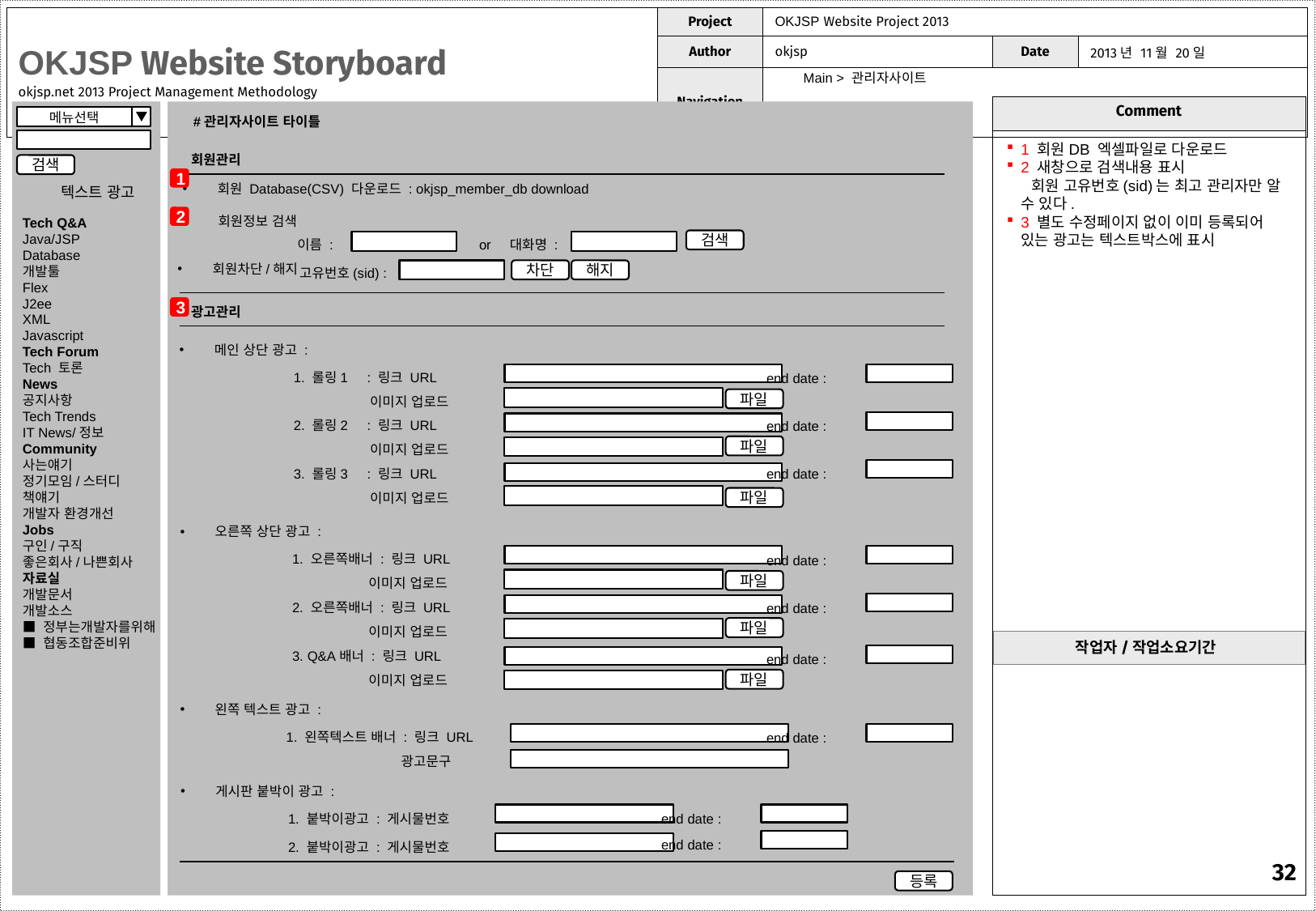

Main > 관리자사이트

메뉴선택

#관리자사이트 타이틀

1 회원DB 엑셀파일로 다운로드
2 새창으로 검색내용 표시
     회원 고유번호(sid)는 최고 관리자만 알 수 있다.
3 별도 수정페이지 없이 이미 등록되어 있는 광고는 텍스트박스에 표시
회원관리
검색
1
 회원 Database(CSV) 다운로드 : okjsp_member_db download

 회원정보 검색
텍스트 광고
2
Tech Q&A
Java/JSP
Database
개발툴
Flex
J2ee
XML
Javascript
Tech Forum
Tech 토론
News
공지사항
Tech Trends
IT News/정보
Community
사는얘기
정기모임/스터디
책얘기
개발자 환경개선
Jobs
구인/구직
좋은회사/나쁜회사
자료실
개발문서
개발소스
■ 정부는개발자를위해
■ 협동조합준비위
이름 :
or    대화명 :
검색

고유번호(sid) :
 회원차단/해지

차단
해지
3
광고관리
 메인 상단 광고 :
1. 롤링1     : 링크 URL
                   이미지 업로드
2. 롤링2     : 링크 URL
                   이미지 업로드
3. 롤링3     : 링크 URL
                   이미지 업로드
end date :

파일
end date :

파일

end date :

파일
 오른쪽 상단 광고 :
1. 오른쪽배너 : 링크 URL
                   이미지 업로드
2. 오른쪽배너 : 링크 URL
                   이미지 업로드
3. Q&A배너 : 링크 URL
                   이미지 업로드
end date :

파일
end date :

파일

end date :

파일

 왼쪽 텍스트 광고 :
1. 왼쪽텍스트 배너 : 링크 URL
                             광고문구
end date :

 게시판 붙박이 광고 :
1. 붙박이광고 : 게시물번호
end date :

end date :
2. 붙박이광고 : 게시물번호

32
등록